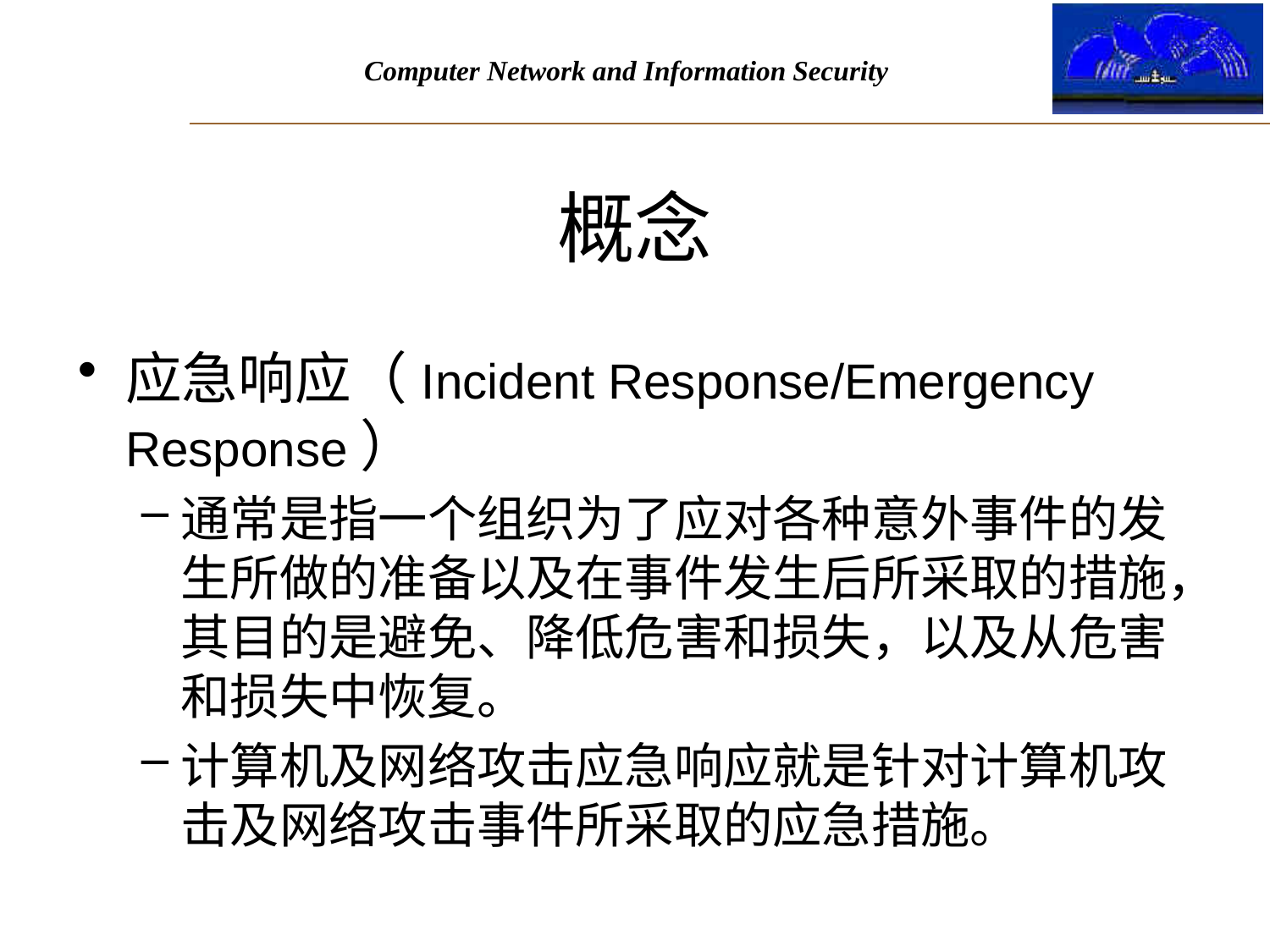

# 概念
应急响应（Incident Response/Emergency Response）
通常是指一个组织为了应对各种意外事件的发生所做的准备以及在事件发生后所采取的措施，其目的是避免、降低危害和损失，以及从危害和损失中恢复。
计算机及网络攻击应急响应就是针对计算机攻击及网络攻击事件所采取的应急措施。